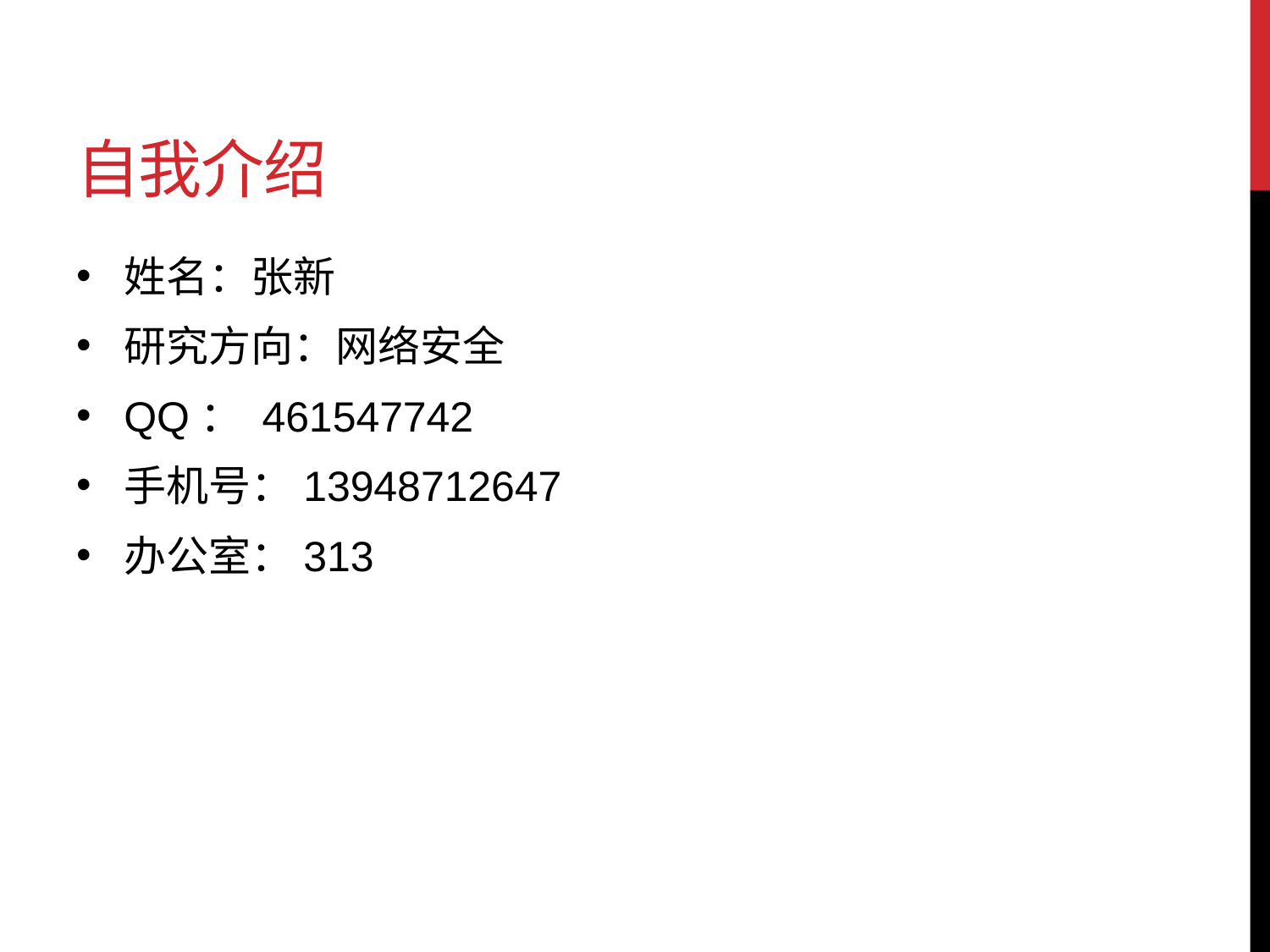

# 自我介绍
姓名：张新
研究方向：网络安全
QQ： 461547742
手机号：13948712647
办公室：313